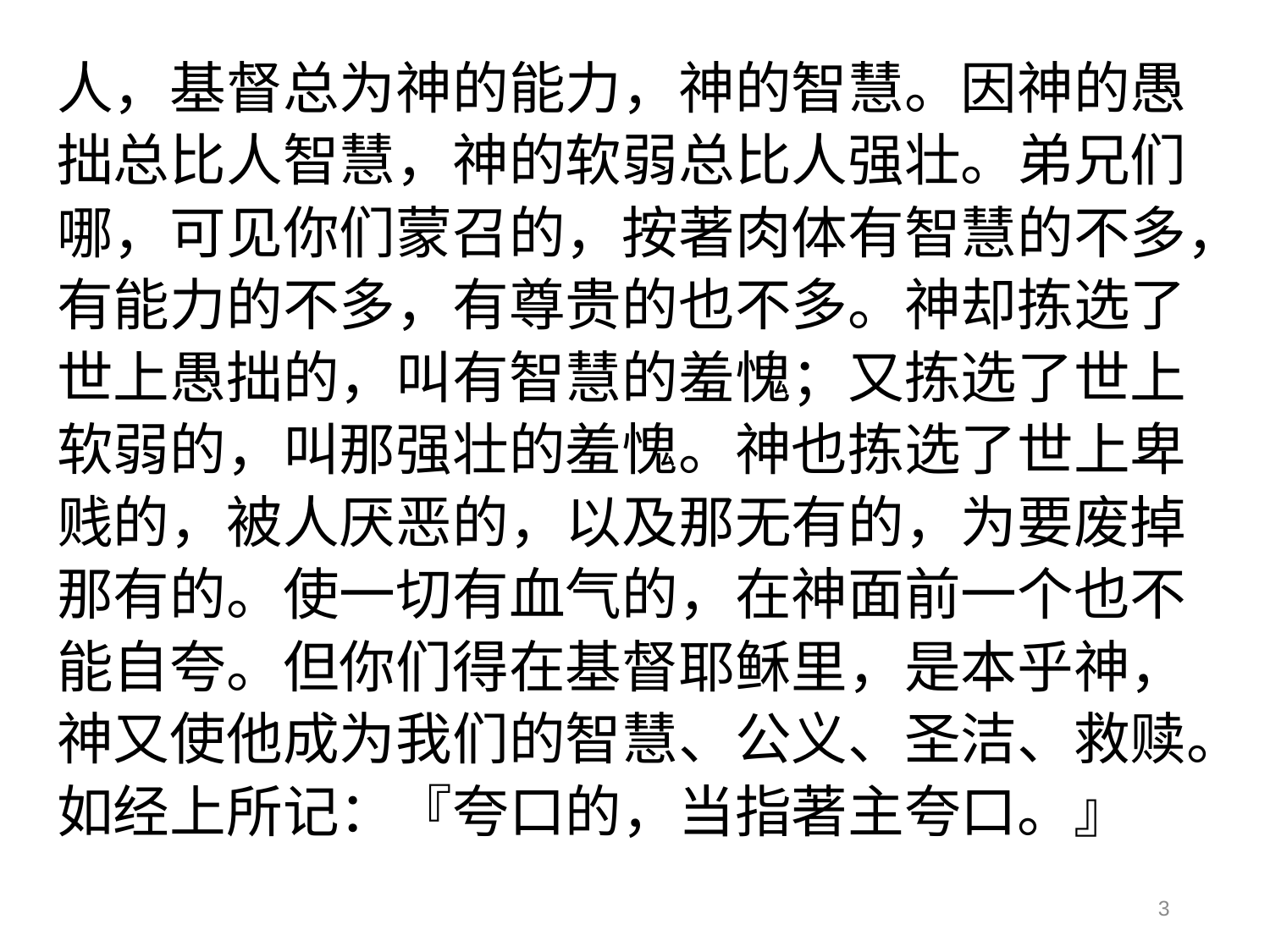

人，基督总为神的能力，神的智慧。因神的愚拙总比人智慧，神的软弱总比人强壮。弟兄们哪，可见你们蒙召的，按著肉体有智慧的不多，有能力的不多，有尊贵的也不多。神却拣选了世上愚拙的，叫有智慧的羞愧；又拣选了世上软弱的，叫那强壮的羞愧。神也拣选了世上卑贱的，被人厌恶的，以及那无有的，为要废掉那有的。使一切有血气的，在神面前一个也不能自夸。但你们得在基督耶稣里，是本乎神，神又使他成为我们的智慧、公义、圣洁、救赎。如经上所记：『夸口的，当指著主夸口。』
3